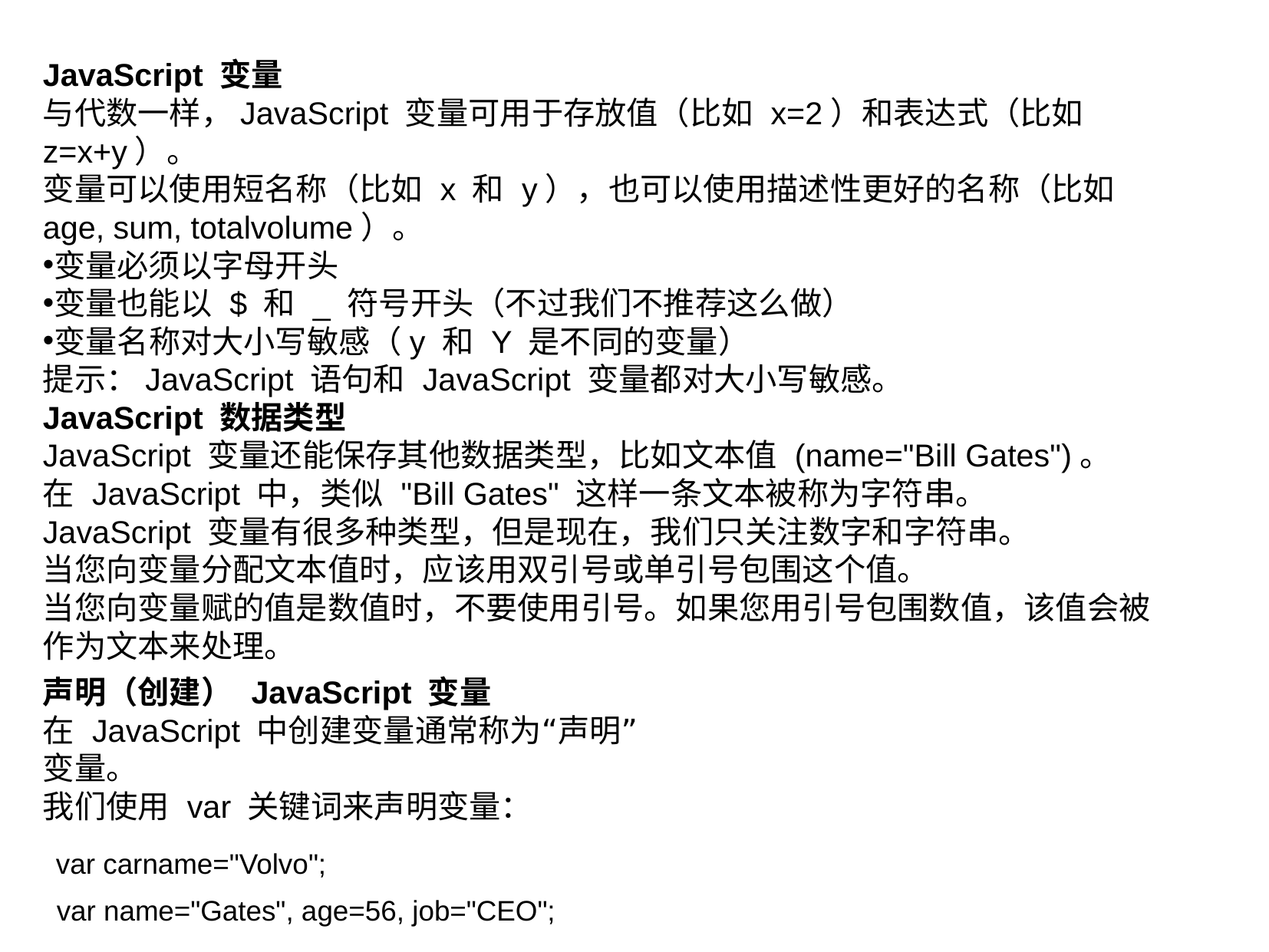

JavaScript 变量
与代数一样，JavaScript 变量可用于存放值（比如 x=2）和表达式（比如 z=x+y）。
变量可以使用短名称（比如 x 和 y），也可以使用描述性更好的名称（比如 age, sum, totalvolume）。
变量必须以字母开头
变量也能以 $ 和 _ 符号开头（不过我们不推荐这么做）
变量名称对大小写敏感（y 和 Y 是不同的变量）
提示：JavaScript 语句和 JavaScript 变量都对大小写敏感。
JavaScript 数据类型
JavaScript 变量还能保存其他数据类型，比如文本值 (name="Bill Gates")。
在 JavaScript 中，类似 "Bill Gates" 这样一条文本被称为字符串。
JavaScript 变量有很多种类型，但是现在，我们只关注数字和字符串。
当您向变量分配文本值时，应该用双引号或单引号包围这个值。
当您向变量赋的值是数值时，不要使用引号。如果您用引号包围数值，该值会被作为文本来处理。
声明（创建） JavaScript 变量
在 JavaScript 中创建变量通常称为“声明”变量。
我们使用 var 关键词来声明变量：
var carname="Volvo";
var name="Gates", age=56, job="CEO";